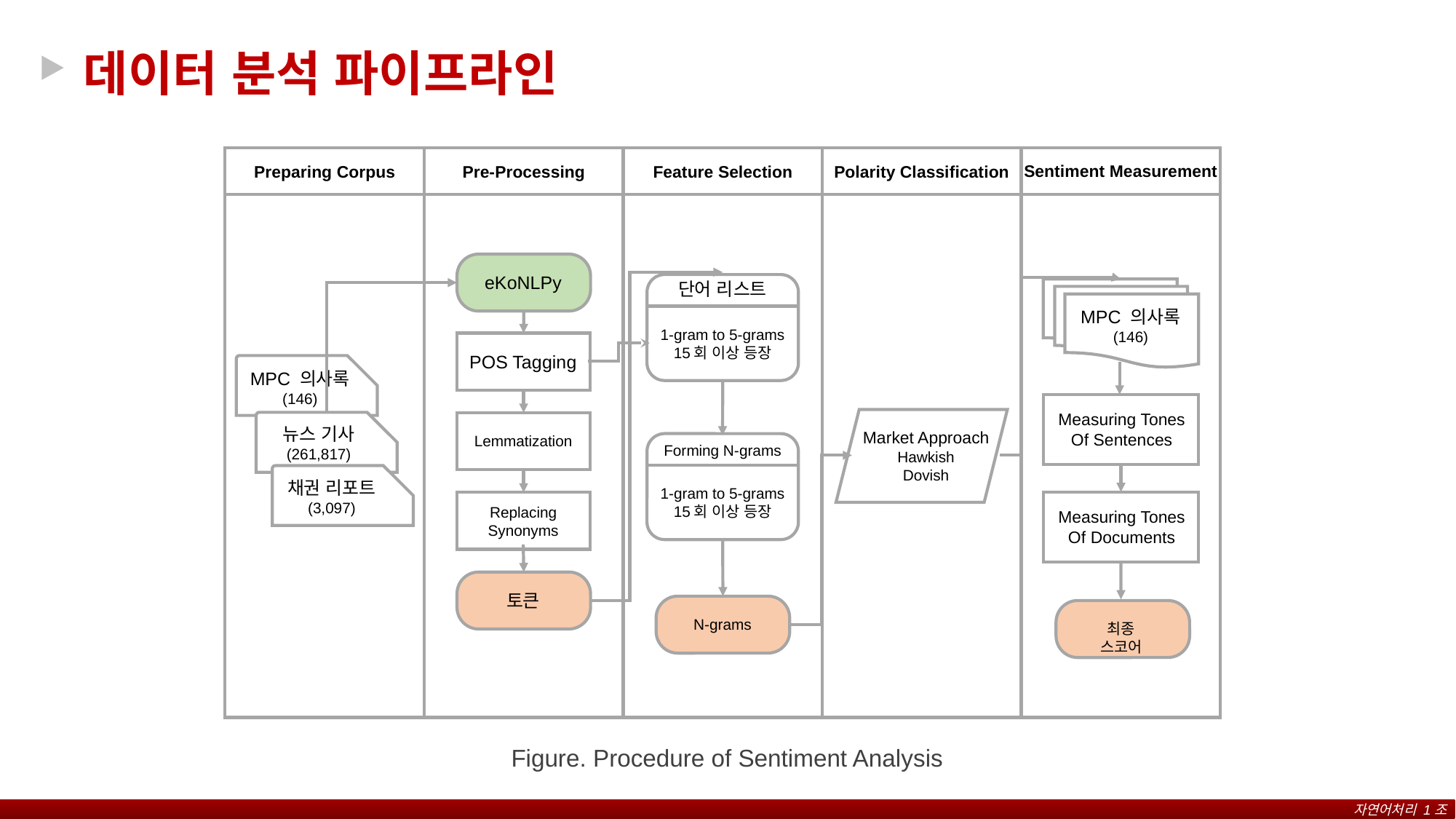

데이터 분석 파이프라인

Sentiment Measurement
Pre-Processing
Feature Selection
Preparing Corpus
Polarity Classification

eKoNLPy
단어 리스트

MPC 의사록
(146)
1-gram to 5-grams
15회 이상 등장

POS Tagging

MPC 의사록
(146)

뉴스 기사
(261,817)

채권 리포트
(3,097)

Measuring Tones
Of Sentences

Market Approach
Hawkish
Dovish
Lemmatization

Forming N-grams
1-gram to 5-grams
15회 이상 등장

Replacing
Synonyms
Measuring Tones
Of Documents

토큰

N-grams
최종 스코어
Figure. Procedure of Sentiment Analysis
자연어처리 1조